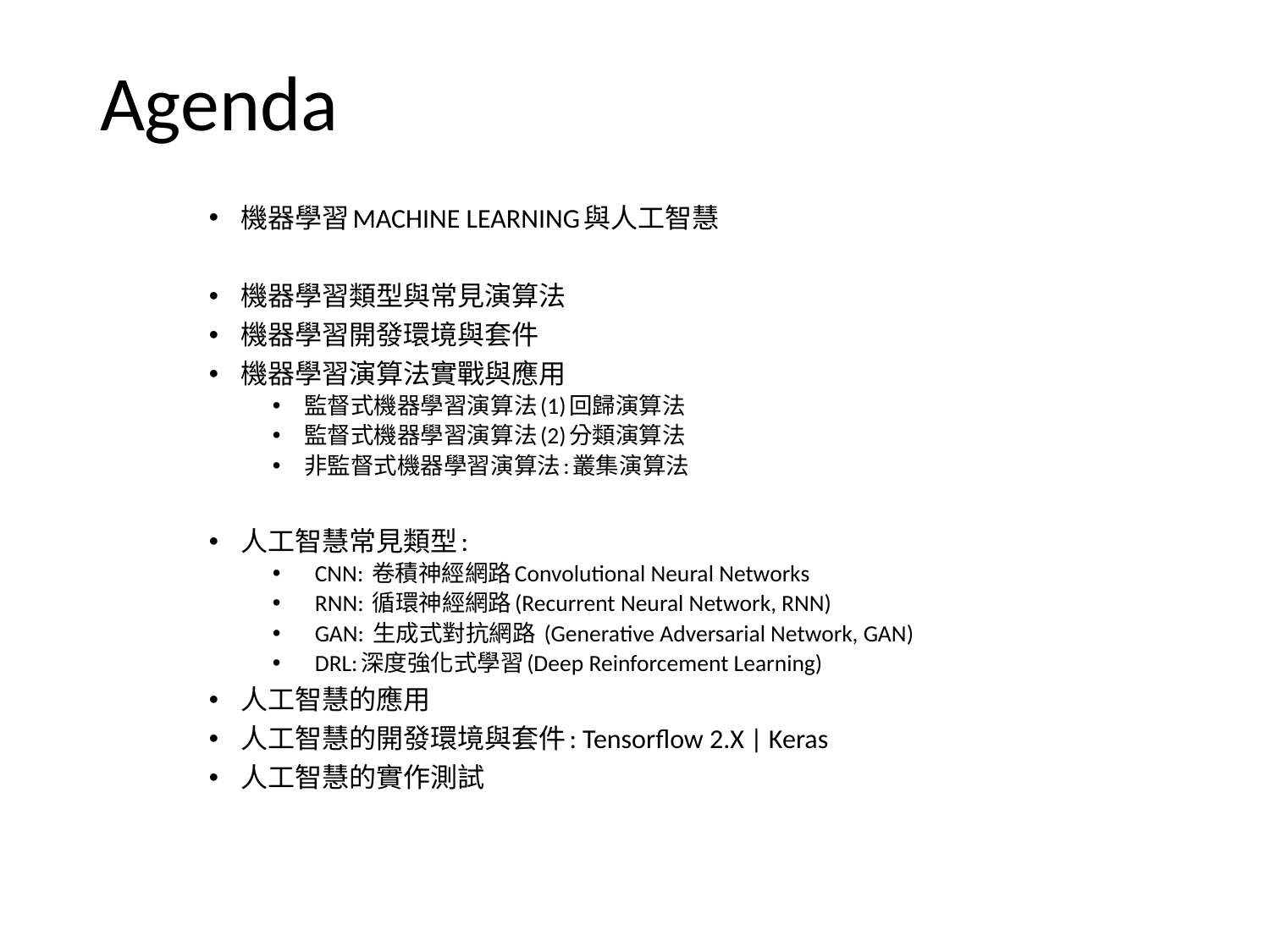

# Agenda
機器學習MACHINE LEARNING與人工智慧

機器學習類型與常見演算法
機器學習開發環境與套件
機器學習演算法實戰與應用
監督式機器學習演算法(1)回歸演算法
監督式機器學習演算法(2)分類演算法
非監督式機器學習演算法:叢集演算法

人工智慧常見類型:
  CNN: 卷積神經網路Convolutional Neural Networks
  RNN: 循環神經網路(Recurrent Neural Network, RNN)
  GAN: 生成式對抗網路 (Generative Adversarial Network, GAN)
  DRL:深度強化式學習(Deep Reinforcement Learning)
人工智慧的應用
人工智慧的開發環境與套件: Tensorflow 2.X | Keras
人工智慧的實作測試